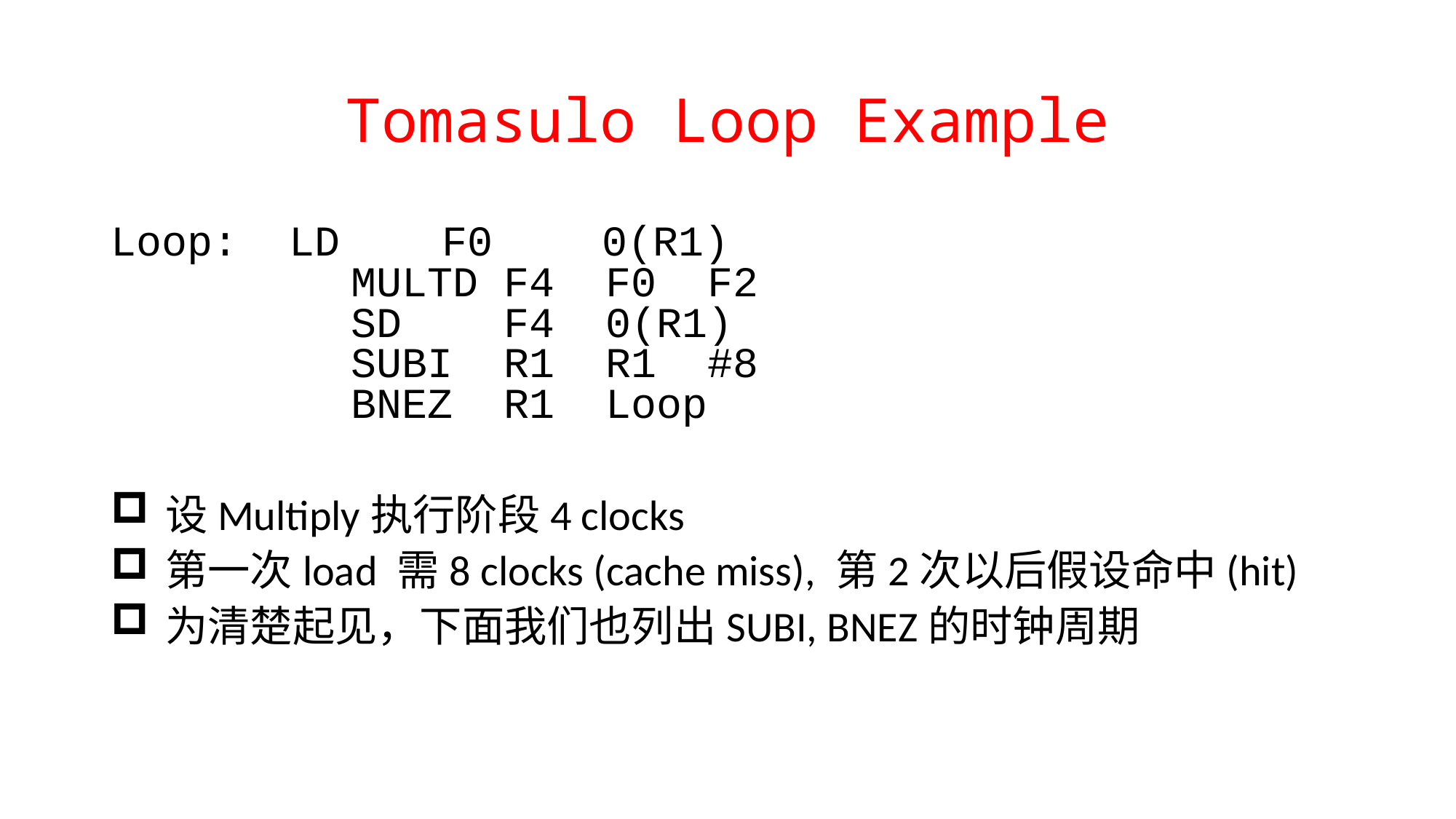

# Tomasulo Loop Example
Loop:  LD    F0	0(R1)
	   MULTD F4  F0  F2
	   SD    F4  0(R1)
	   SUBI  R1  R1  #8
	   BNEZ  R1  Loop

设Multiply执行阶段4 clocks
第一次load 需8 clocks (cache miss), 第2次以后假设命中(hit)
为清楚起见，下面我们也列出SUBI, BNEZ的时钟周期